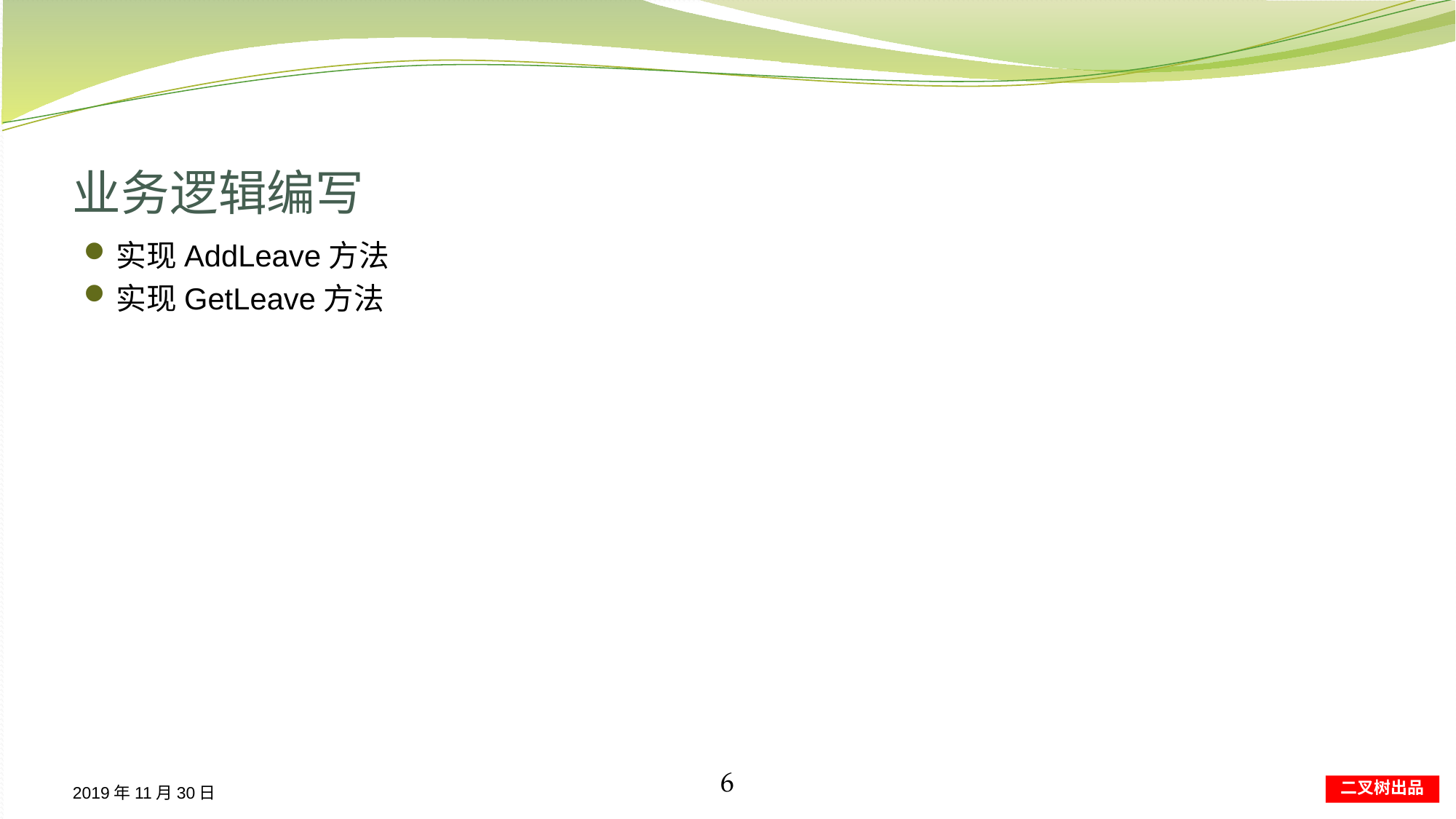

# 业务逻辑编写
实现AddLeave方法
实现GetLeave方法

2019年11月30日
6
二叉树出品